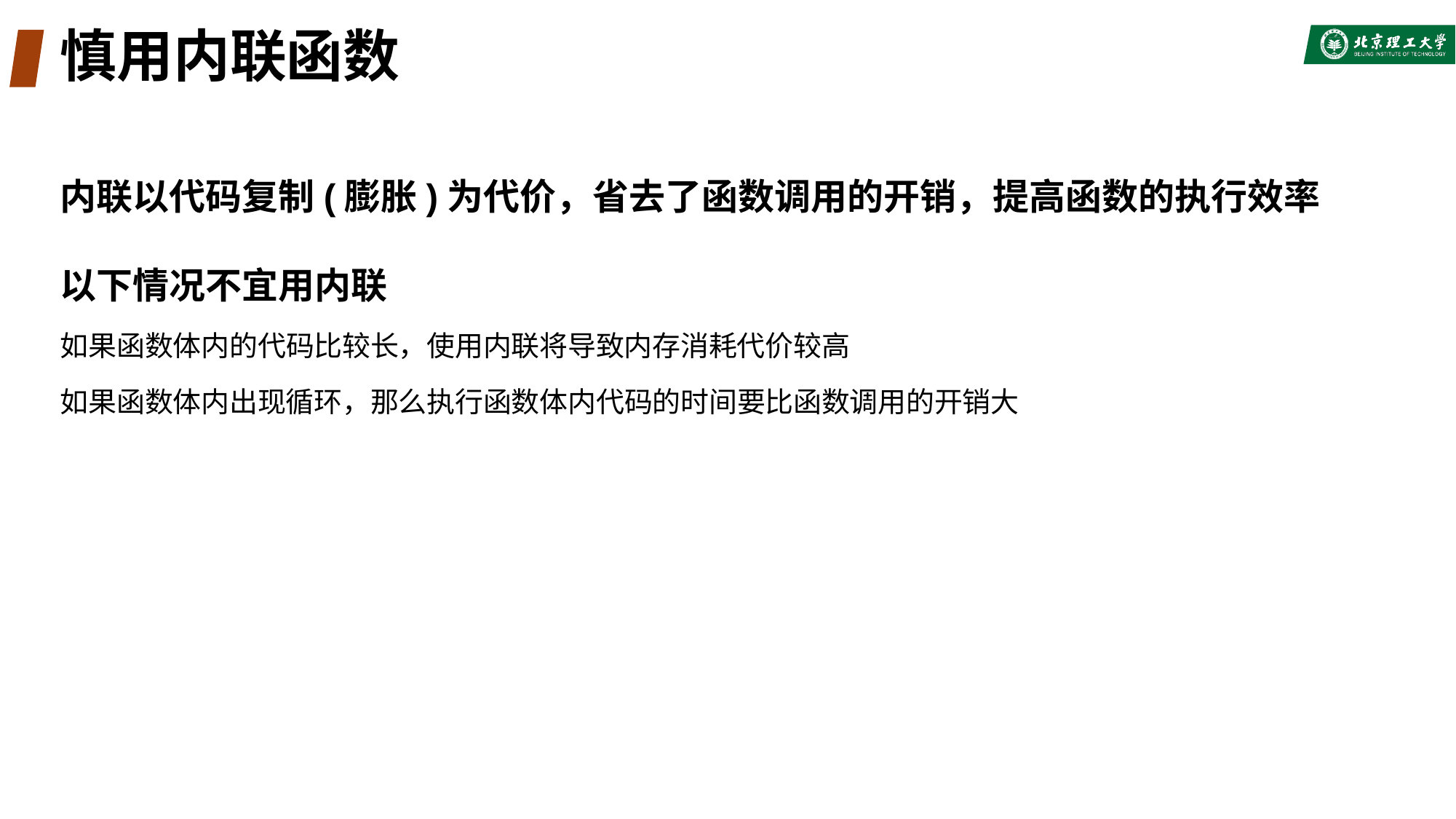

# 慎用内联函数
内联以代码复制(膨胀)为代价，省去了函数调用的开销，提高函数的执行效率
以下情况不宜用内联
如果函数体内的代码比较长，使用内联将导致内存消耗代价较高
如果函数体内出现循环，那么执行函数体内代码的时间要比函数调用的开销大